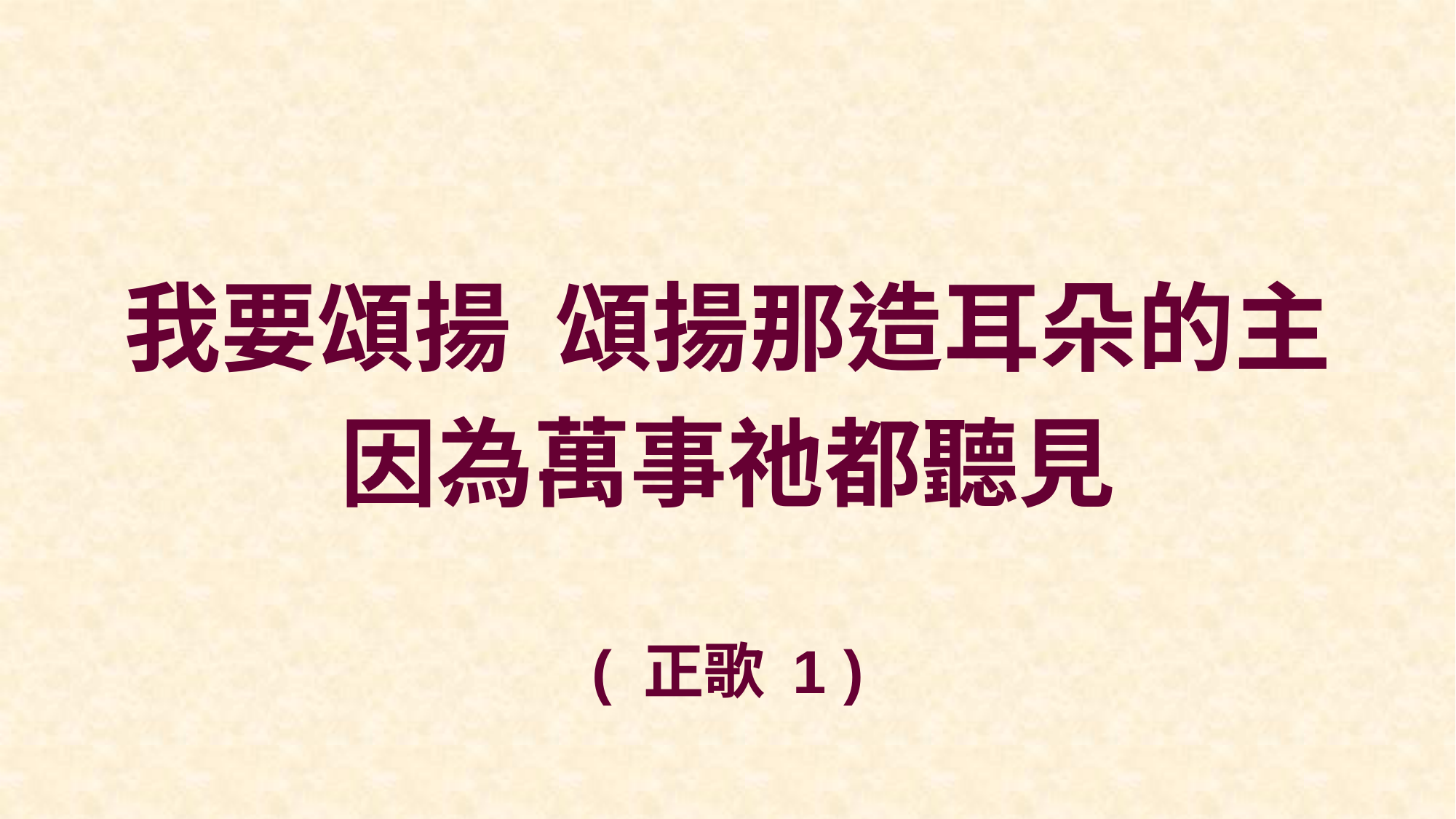

我要頌揚  頌揚那造耳朵的主
因為萬事祂都聽見
( 正歌 1 )